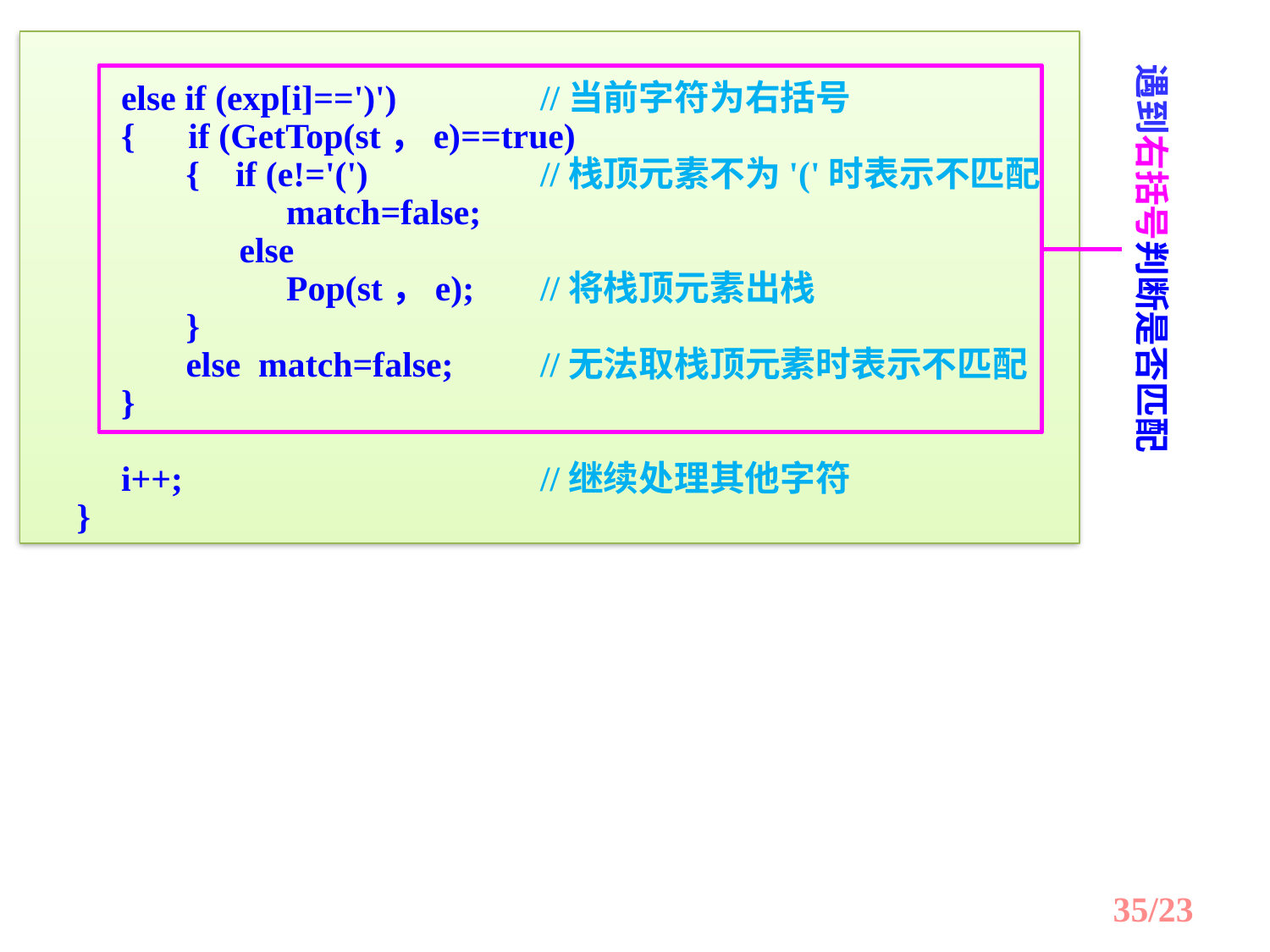

else if (exp[i]==')') 		//当前字符为右括号
          {      if (GetTop(st，e)==true)
	   {    if (e!='(')	   	//栈顶元素不为'('时表示不匹配
		match=false;
	         else
		Pop(st，e);    	//将栈顶元素出栈
	   }
	   else  match=false;  	//无法取栈顶元素时表示不匹配
          }

          i++;			//继续处理其他字符
     }
遇到右括号判断是否匹配

35